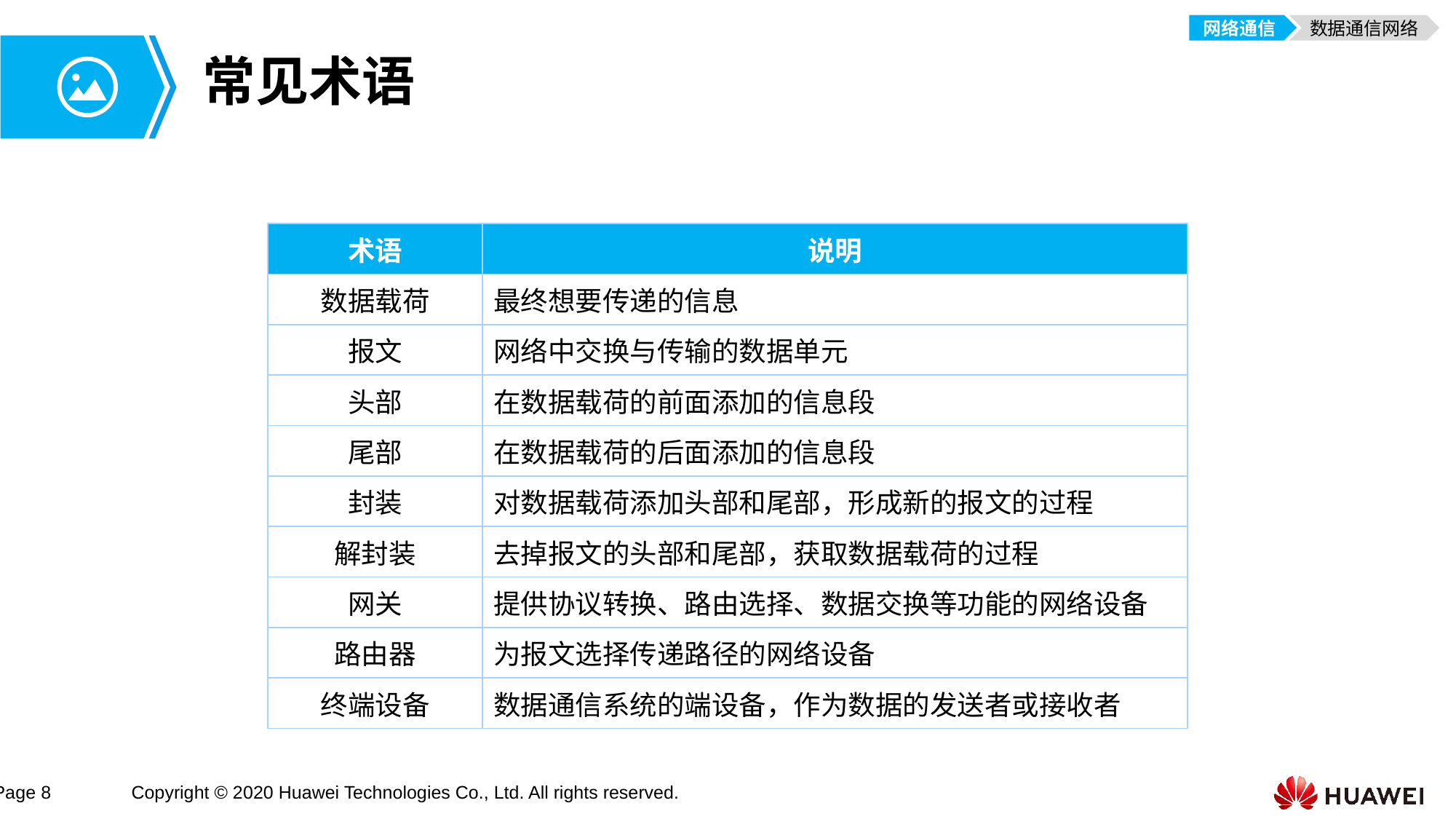

网络通信
数据通信网络
# 常见术语
| 术语 | 说明 |
| --- | --- |
| 数据载荷 | 最终想要传递的信息 |
| 报文 | 网络中交换与传输的数据单元 |
| 头部 | 在数据载荷的前面添加的信息段 |
| 尾部 | 在数据载荷的后面添加的信息段 |
| 封装 | 对数据载荷添加头部和尾部，形成新的报文的过程 |
| 解封装 | 去掉报文的头部和尾部，获取数据载荷的过程 |
| 网关 | 提供协议转换、路由选择、数据交换等功能的网络设备 |
| 路由器 | 为报文选择传递路径的网络设备 |
| 终端设备 | 数据通信系统的端设备，作为数据的发送者或接收者 |